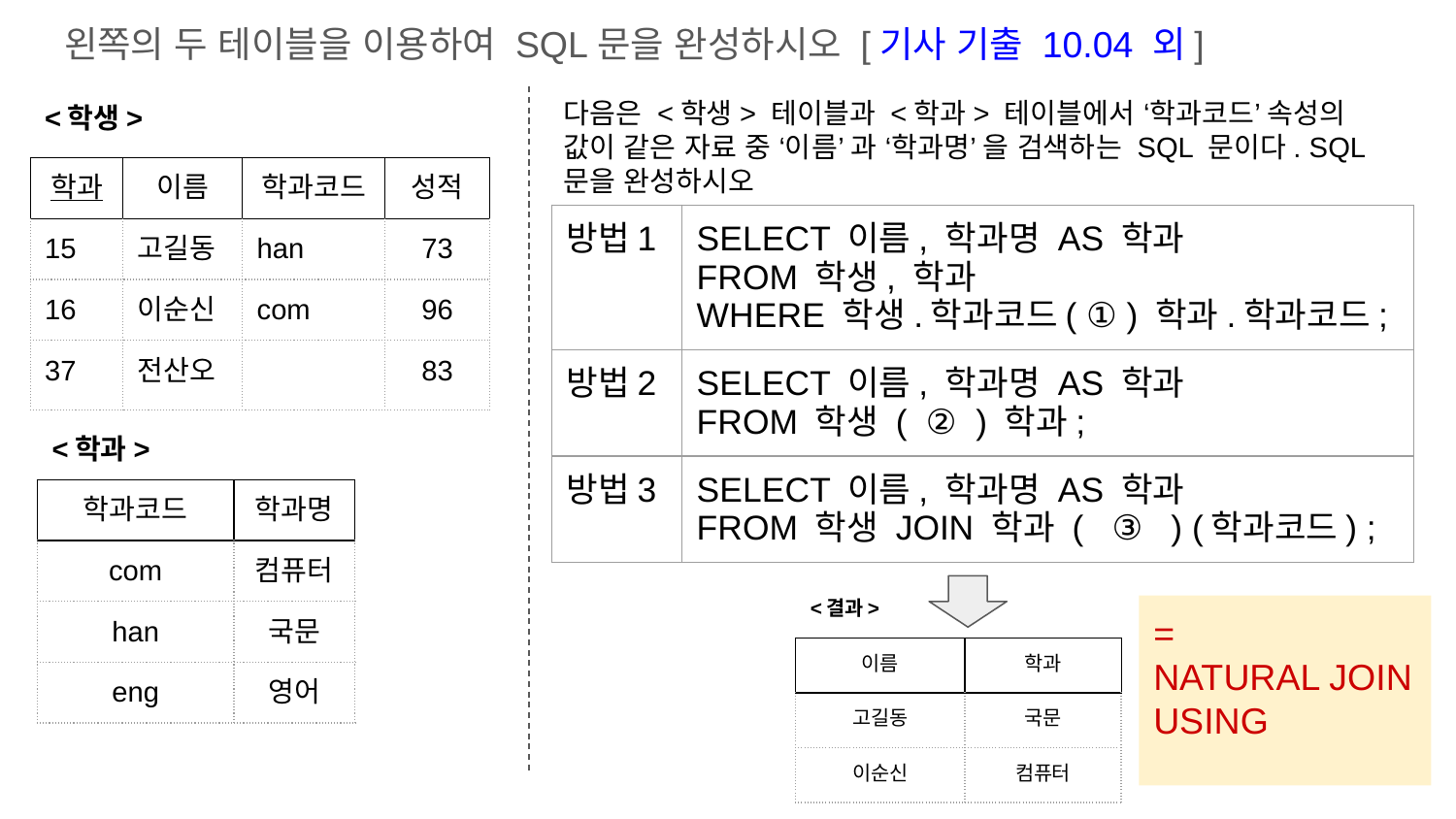

왼쪽의 두 테이블을 이용하여 SQL문을 완성하시오 [기사 기출 10.04 외]
다음은 <학생> 테이블과 <학과> 테이블에서 ‘학과코드’ 속성의 값이 같은 자료 중 ‘이름’ 과 ‘학과명’ 을 검색하는 SQL 문이다. SQL문을 완성하시오
| <학생> |  |  |  |
| --- | --- | --- | --- |
| 학과 | 이름 | 학과코드 | 성적 |
| 15 | 고길동 | han | 73 |
| 16 | 이순신 | com | 96 |
| 37 | 전산오 |  | 83 |
| 방법1 | SELECT 이름, 학과명 AS 학과 FROM 학생, 학과 WHERE 학생.학과코드( ① ) 학과.학과코드; |
| --- | --- |
| 방법2 | SELECT 이름, 학과명 AS 학과 FROM 학생 ( ② ) 학과; |
| 방법3 | SELECT 이름, 학과명 AS 학과 FROM 학생 JOIN 학과 ( ③ ) (학과코드) ; |
| <학과> |  |
| --- | --- |
| 학과코드 | 학과명 |
| com | 컴퓨터 |
| han | 국문 |
| eng | 영어 |

| <결과> |  |
| --- | --- |
| 이름 | 학과 |
| 고길동 | 국문 |
| 이순신 | 컴퓨터 |
=
NATURAL JOIN
USING